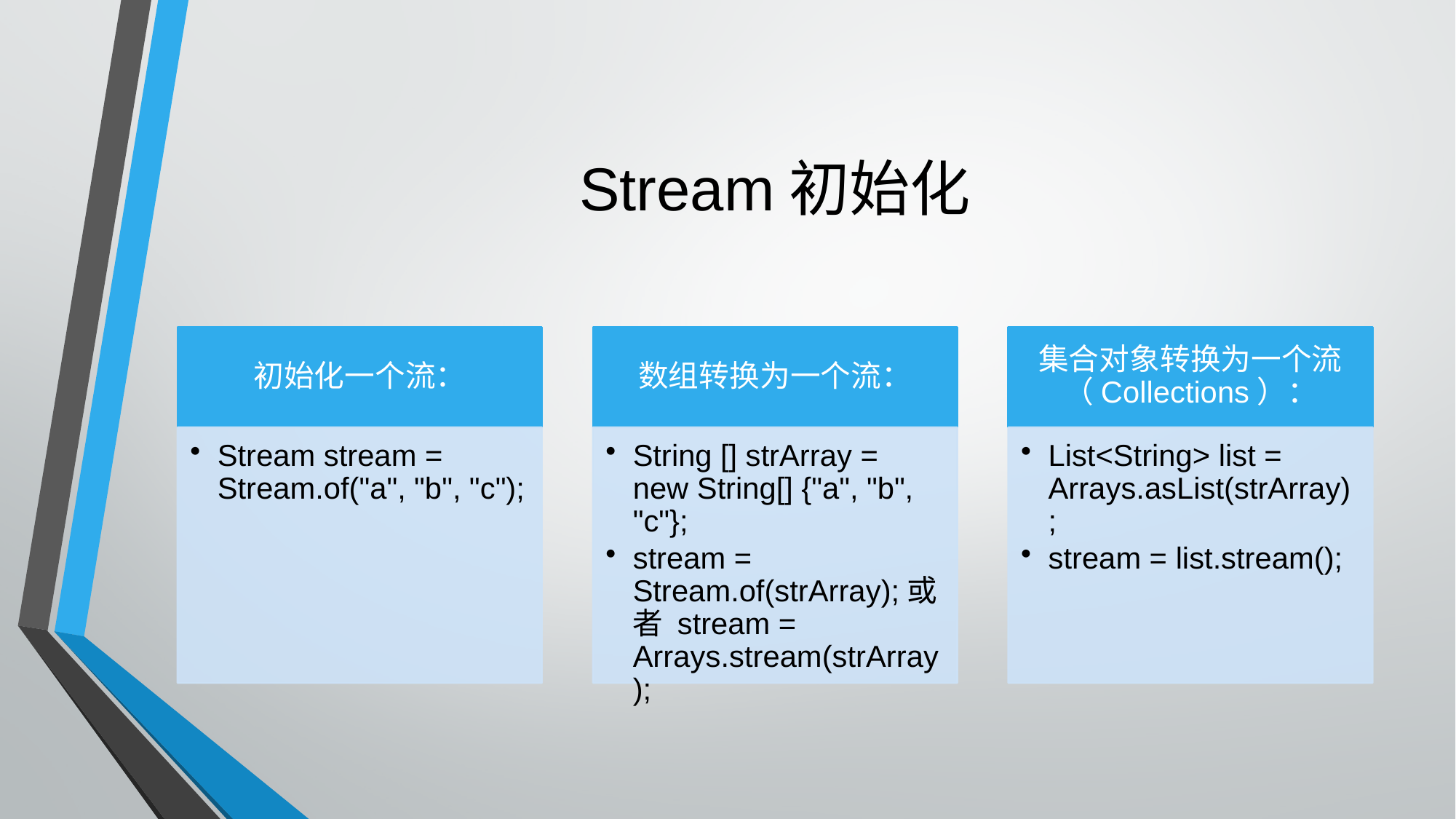

# Stream初始化
初始化一个流：
Stream stream = Stream.of("a", "b", "c");
数组转换为一个流：
String [] strArray = new String[] {"a", "b", "c"};
stream = Stream.of(strArray);或者 stream = Arrays.stream(strArray);
集合对象转换为一个流（Collections）：
List<String> list = Arrays.asList(strArray);
stream = list.stream();